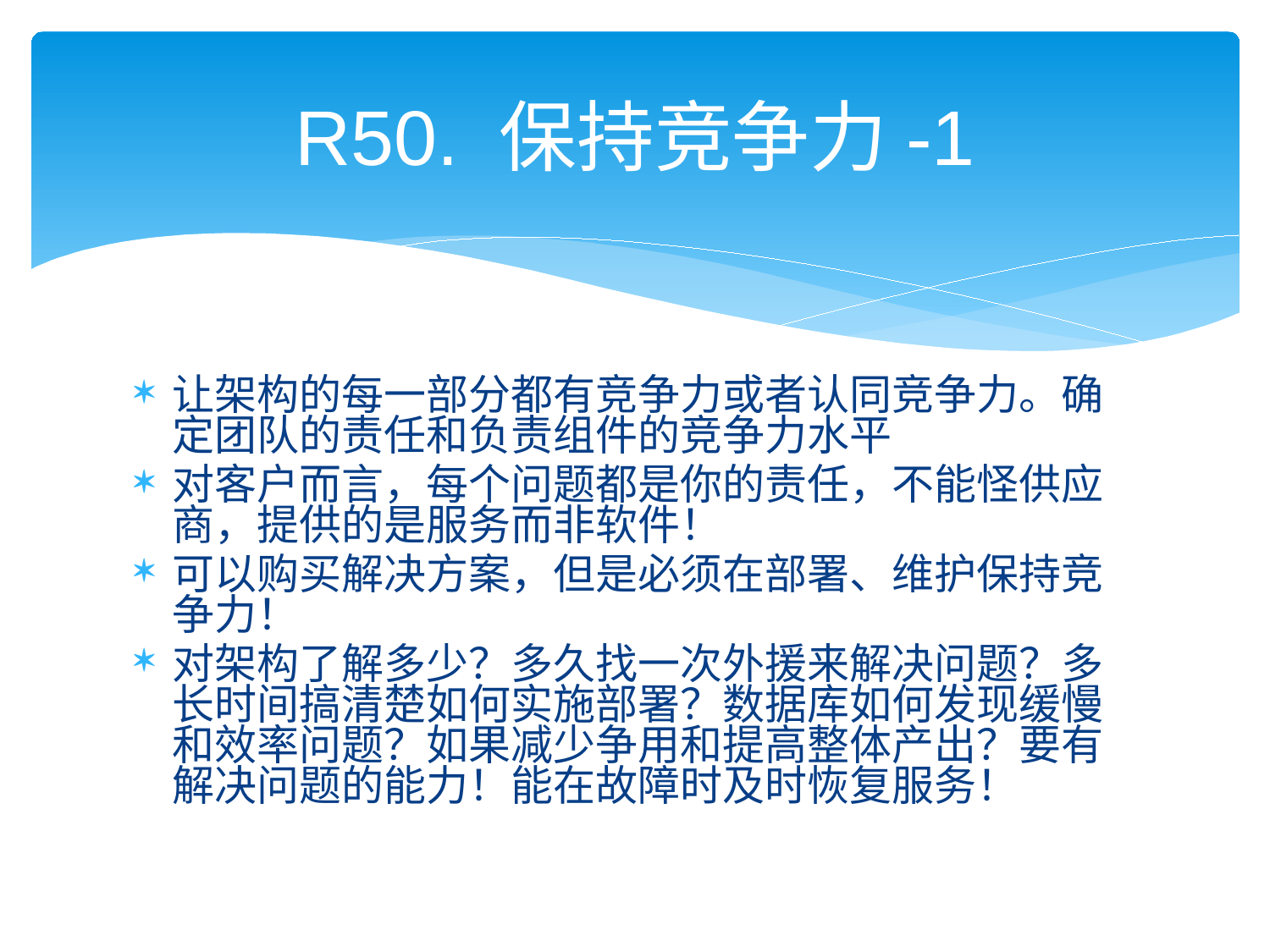

# R50. 保持竞争力-1
让架构的每一部分都有竞争力或者认同竞争力。确定团队的责任和负责组件的竞争力水平
对客户而言，每个问题都是你的责任，不能怪供应商，提供的是服务而非软件！
可以购买解决方案，但是必须在部署、维护保持竞争力！
对架构了解多少？多久找一次外援来解决问题？多长时间搞清楚如何实施部署？数据库如何发现缓慢和效率问题？如果减少争用和提高整体产出？要有解决问题的能力！能在故障时及时恢复服务！